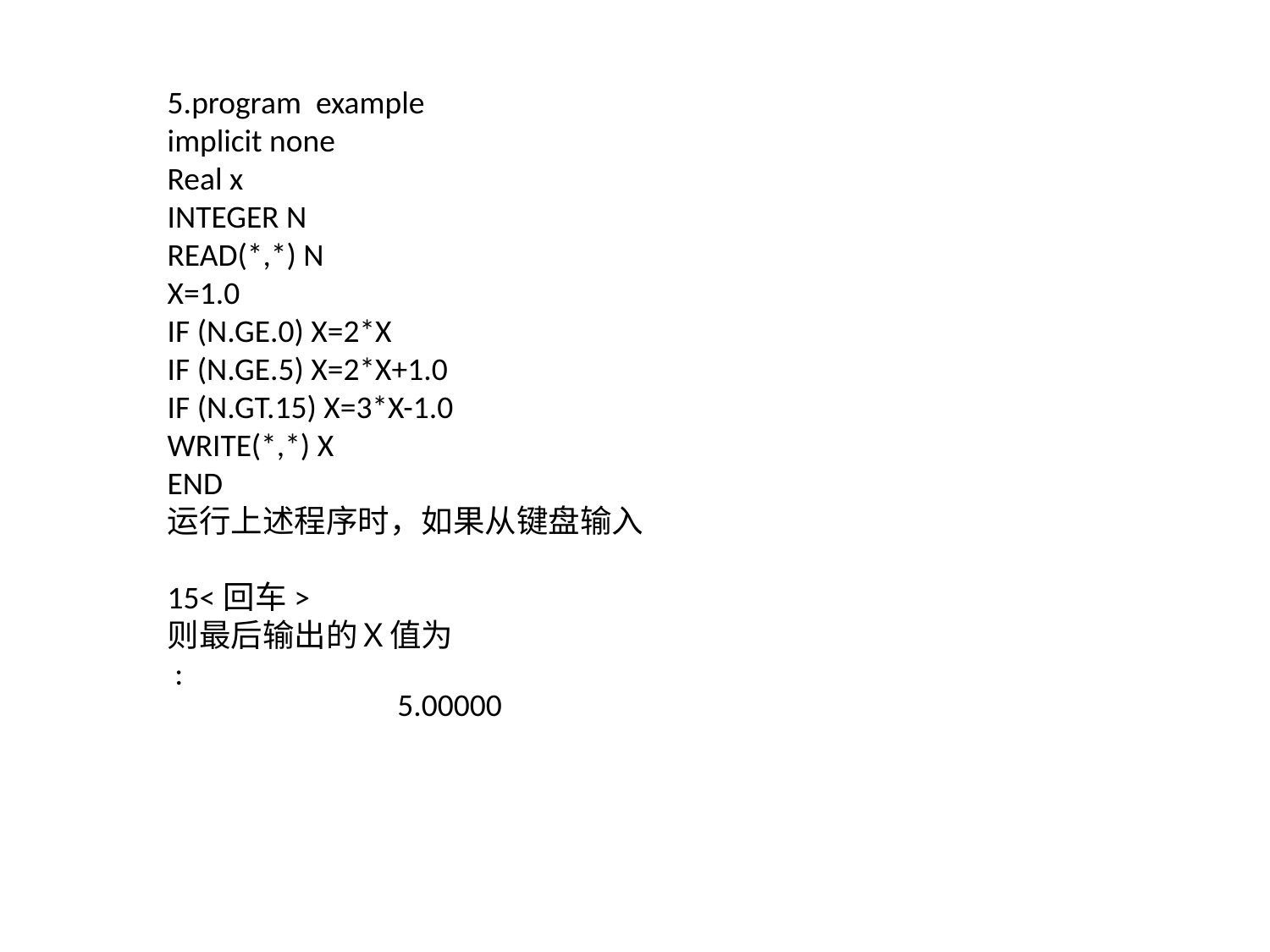

5.program  example
implicit none
Real x
INTEGER N
READ(*,*) N
X=1.0
IF (N.GE.0) X=2*X
IF (N.GE.5) X=2*X+1.0
IF (N.GT.15) X=3*X-1.0
WRITE(*,*) X
END
运行上述程序时，如果从键盘输入

15<回车>
则最后输出的Ｘ值为
 :
5.00000